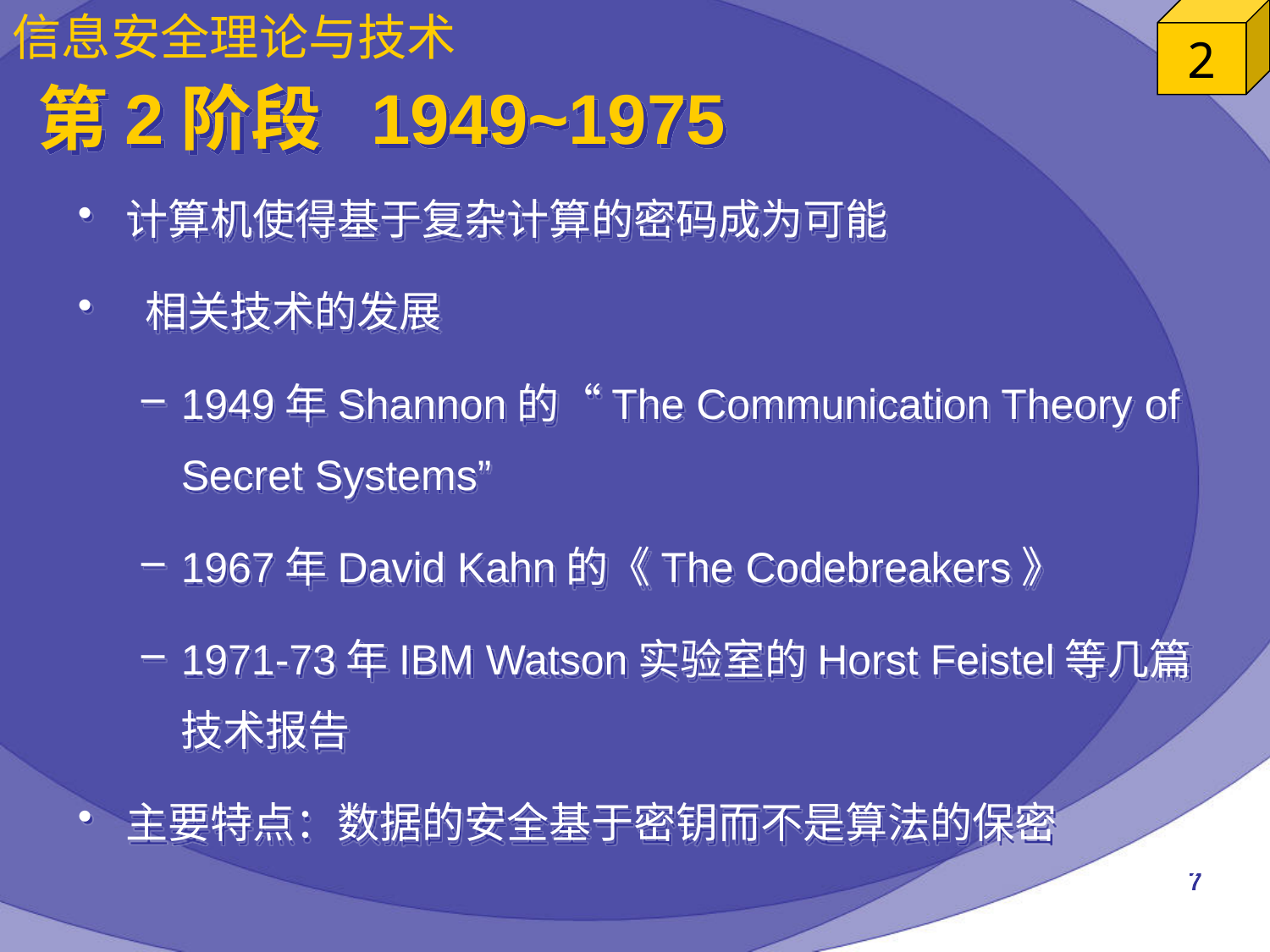

# 第2阶段  1949~1975
计算机使得基于复杂计算的密码成为可能
 相关技术的发展
1949年Shannon的“The Communication Theory of Secret Systems”
1967年David Kahn的《The Codebreakers》
1971-73年IBM Watson实验室的Horst Feistel等几篇技术报告
主要特点：数据的安全基于密钥而不是算法的保密
7